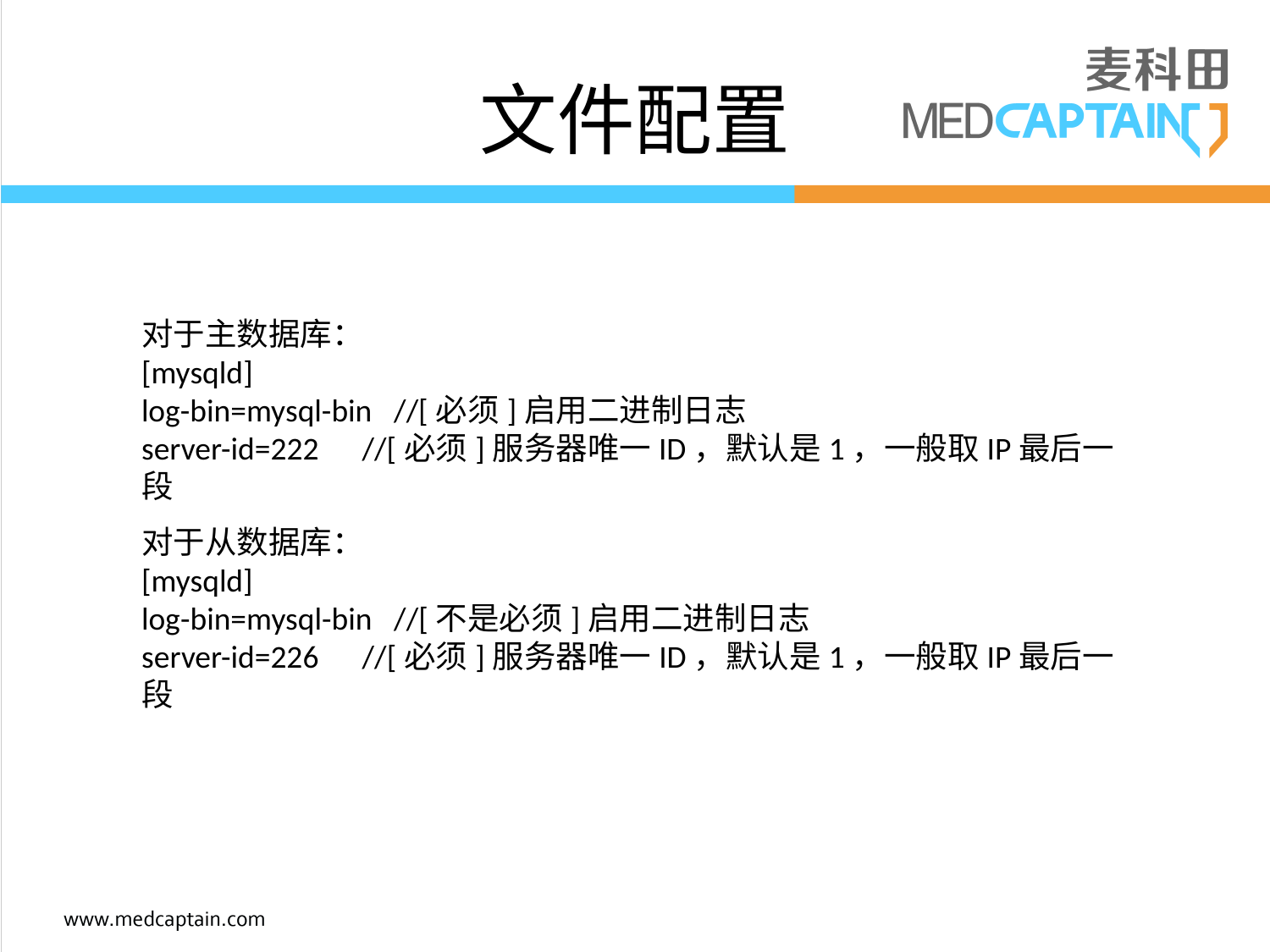

# 文件配置
对于主数据库：
[mysqld]
log-bin=mysql-bin   //[必须]启用二进制日志
server-id=222      //[必须]服务器唯一ID，默认是1，一般取IP最后一段
对于从数据库：
[mysqld]
log-bin=mysql-bin   //[不是必须]启用二进制日志
server-id=226      //[必须]服务器唯一ID，默认是1，一般取IP最后一段